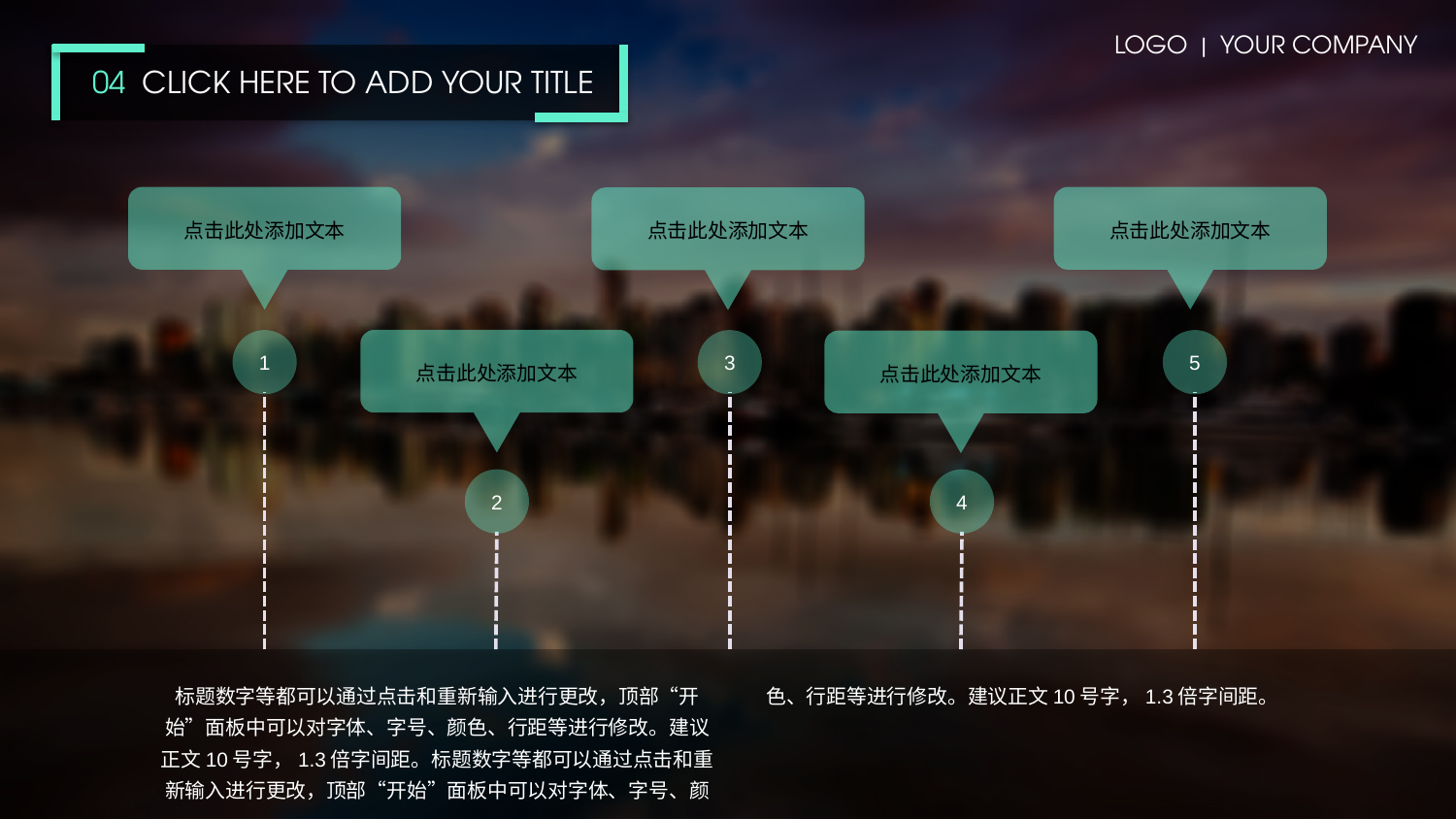

LOGO  |  YOUR COMPANY

04  CLICK HERE TO ADD YOUR TITLE

点击此处添加文本
点击此处添加文本
点击此处添加文本
1

3
5

点击此处添加文本
点击此处添加文本
2
4

标题数字等都可以通过点击和重新输入进行更改，顶部“开始”面板中可以对字体、字号、颜色、行距等进行修改。建议正文10号字，1.3倍字间距。标题数字等都可以通过点击和重新输入进行更改，顶部“开始”面板中可以对字体、字号、颜色、行距等进行修改。建议正文10号字，1.3倍字间距。